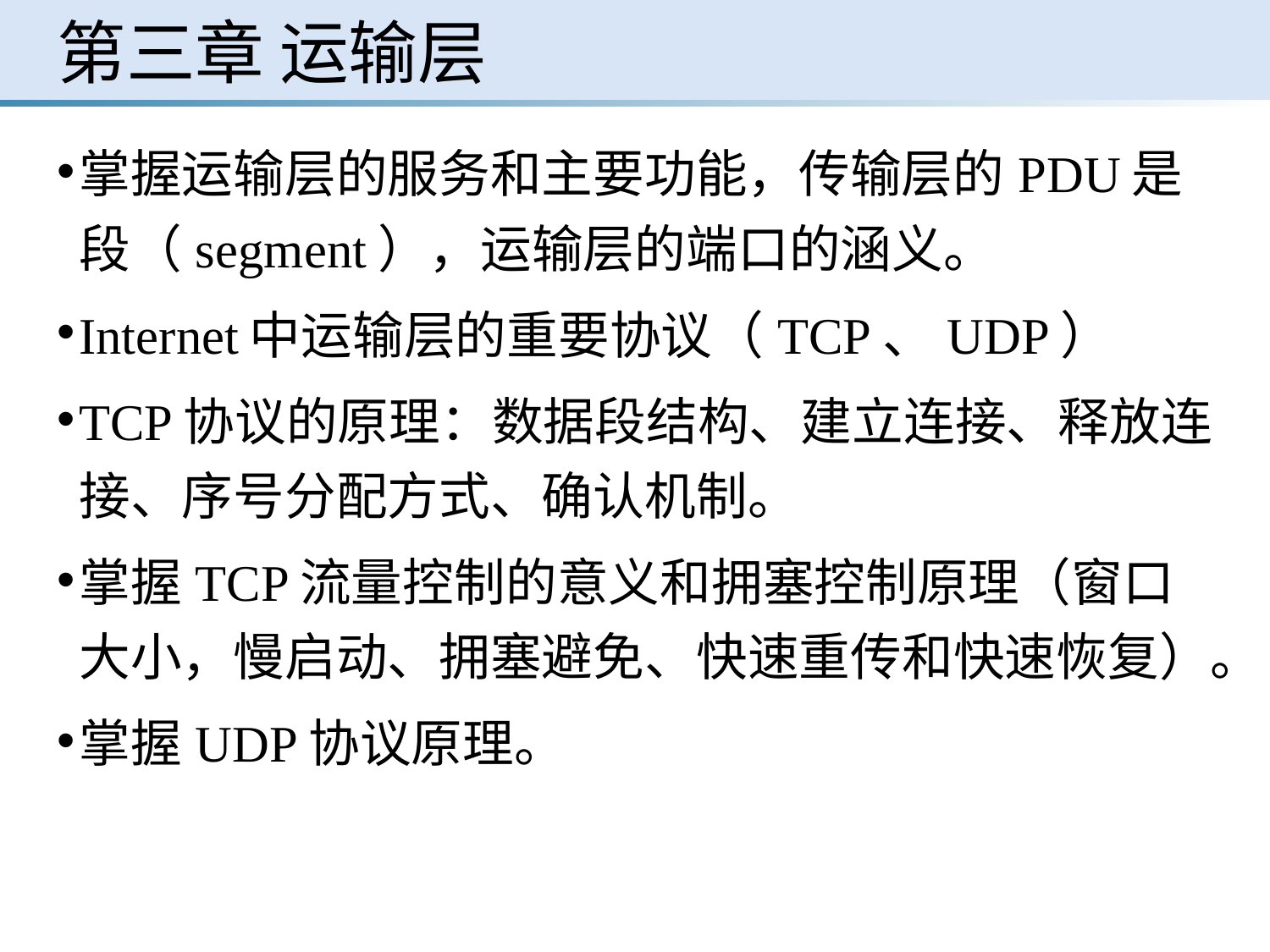

# 第三章 运输层
掌握运输层的服务和主要功能，传输层的PDU是段（segment），运输层的端口的涵义。
Internet中运输层的重要协议（TCP、UDP）
TCP协议的原理：数据段结构、建立连接、释放连接、序号分配方式、确认机制。
掌握TCP流量控制的意义和拥塞控制原理（窗口大小，慢启动、拥塞避免、快速重传和快速恢复）。
掌握UDP协议原理。